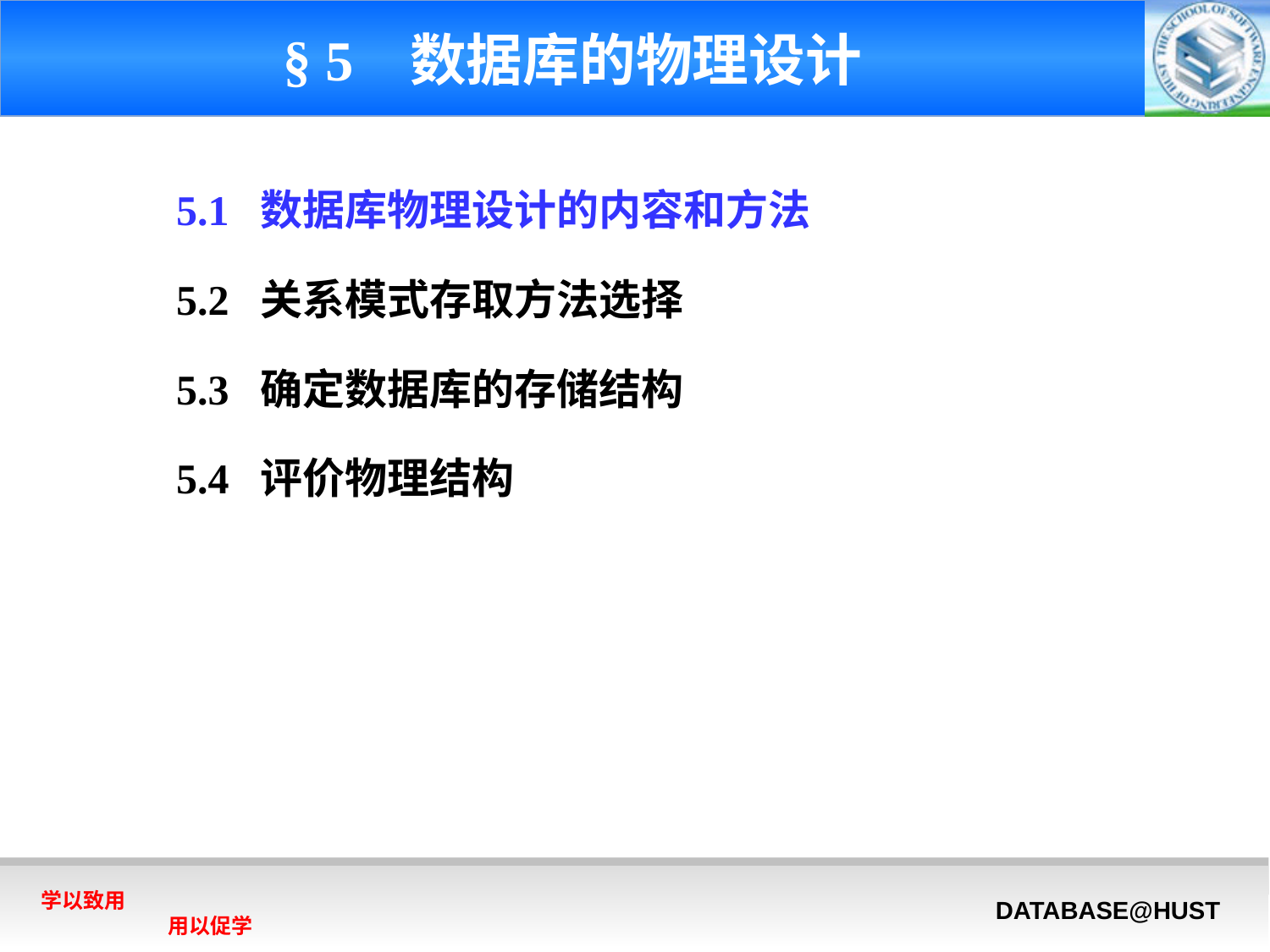

# § 5   数据库的物理设计
5.1  数据库物理设计的内容和方法
5.2  关系模式存取方法选择
5.3  确定数据库的存储结构
5.4  评价物理结构